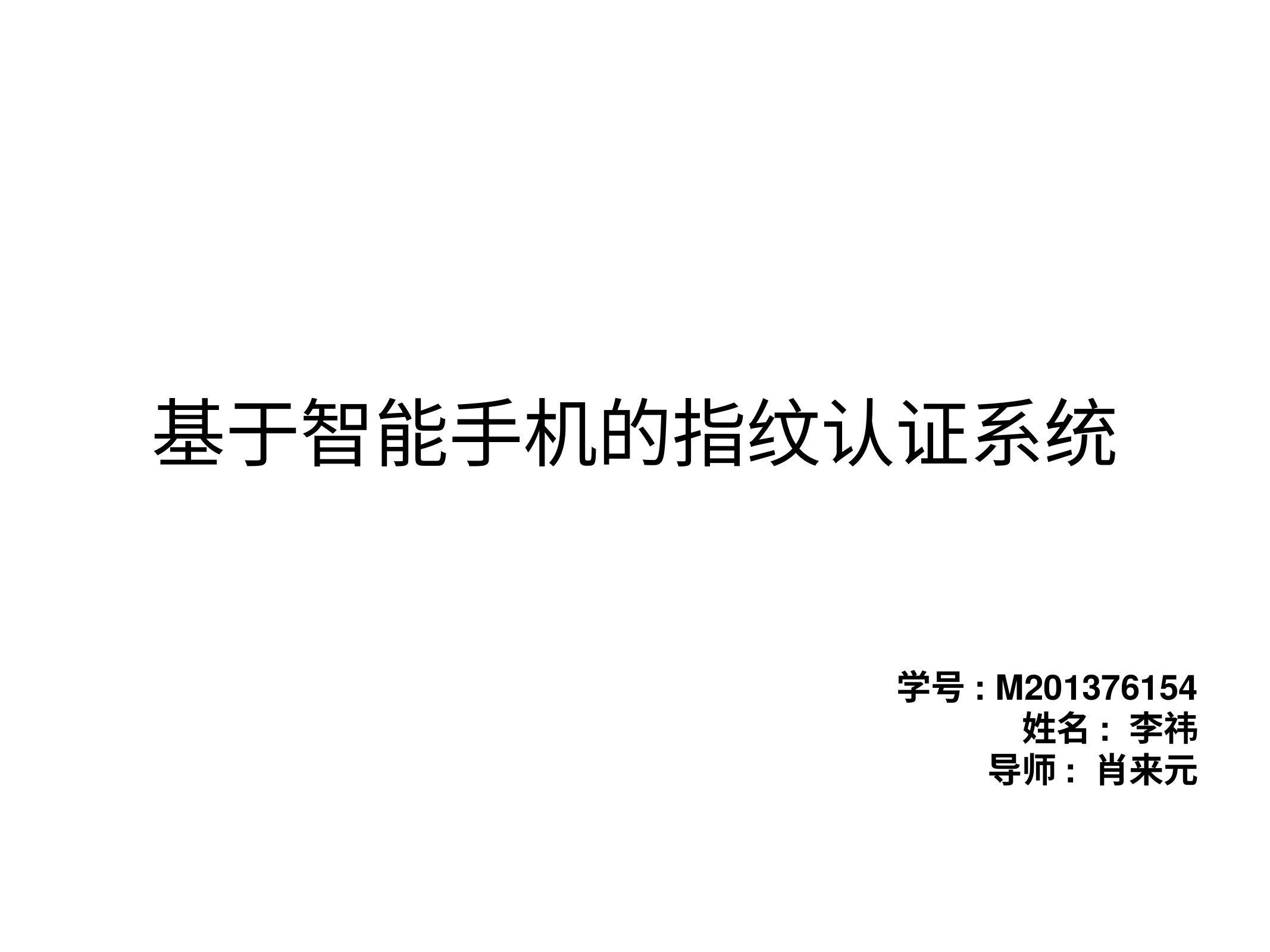

# 基于智能手机的指纹认证系统
学号: M201376154
姓名: 李祎
导师: 肖来元